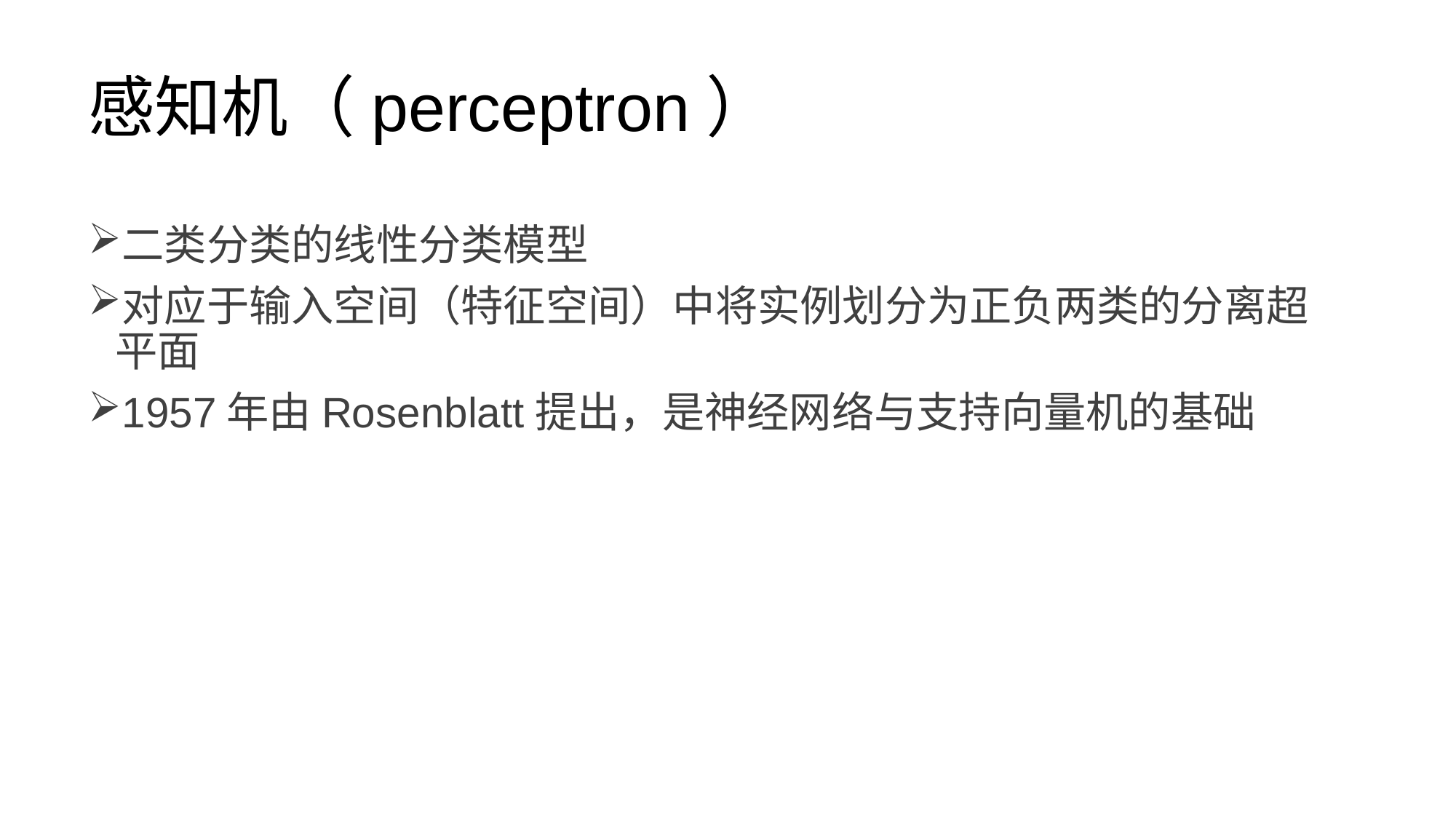

# 感知机（perceptron）
二类分类的线性分类模型
对应于输入空间（特征空间）中将实例划分为正负两类的分离超平面
1957年由Rosenblatt提出，是神经网络与支持向量机的基础